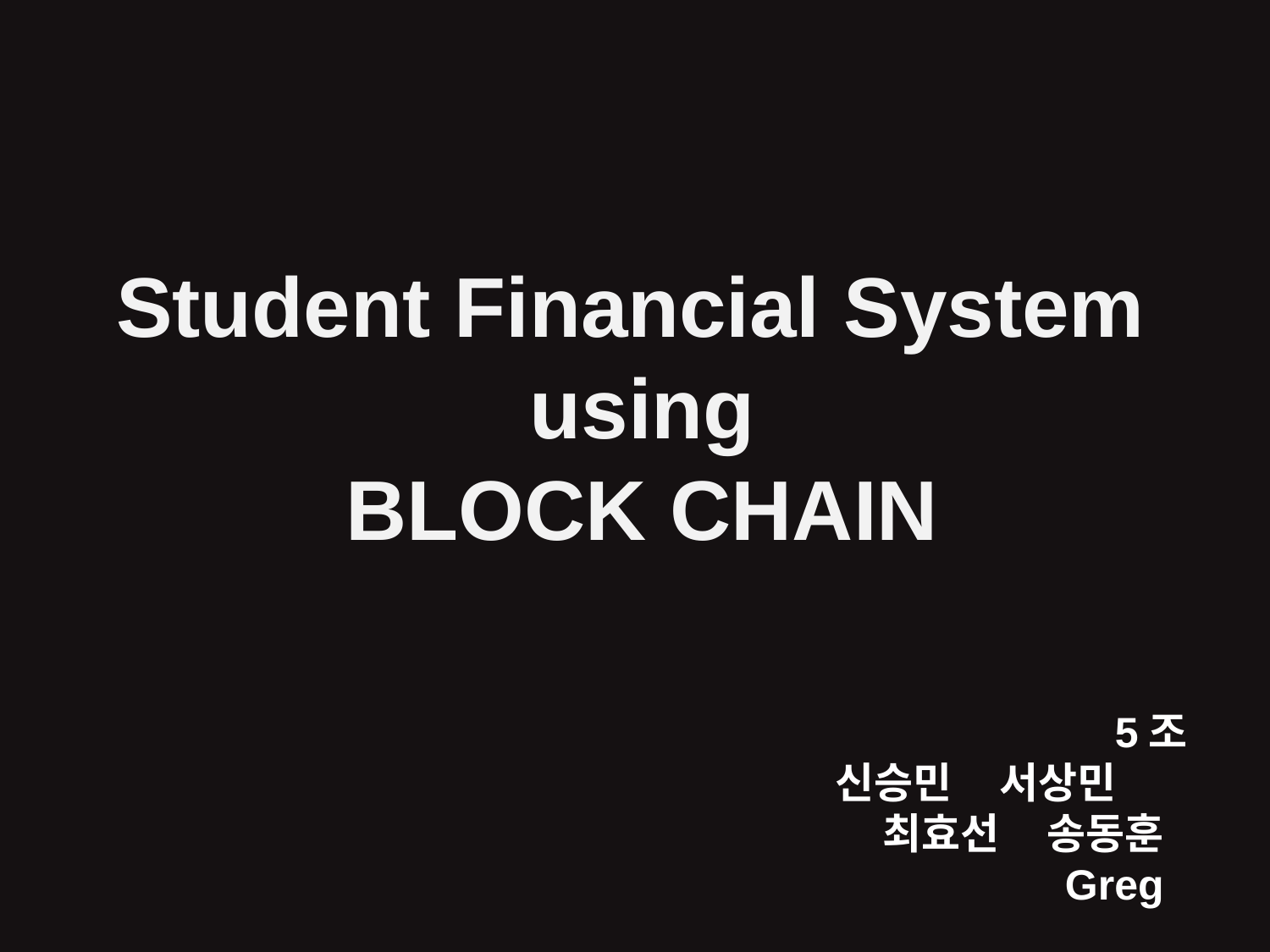

Student Financial System
using
BLOCK CHAIN
5조
신승민    서상민
최효선    송동훈
 Greg